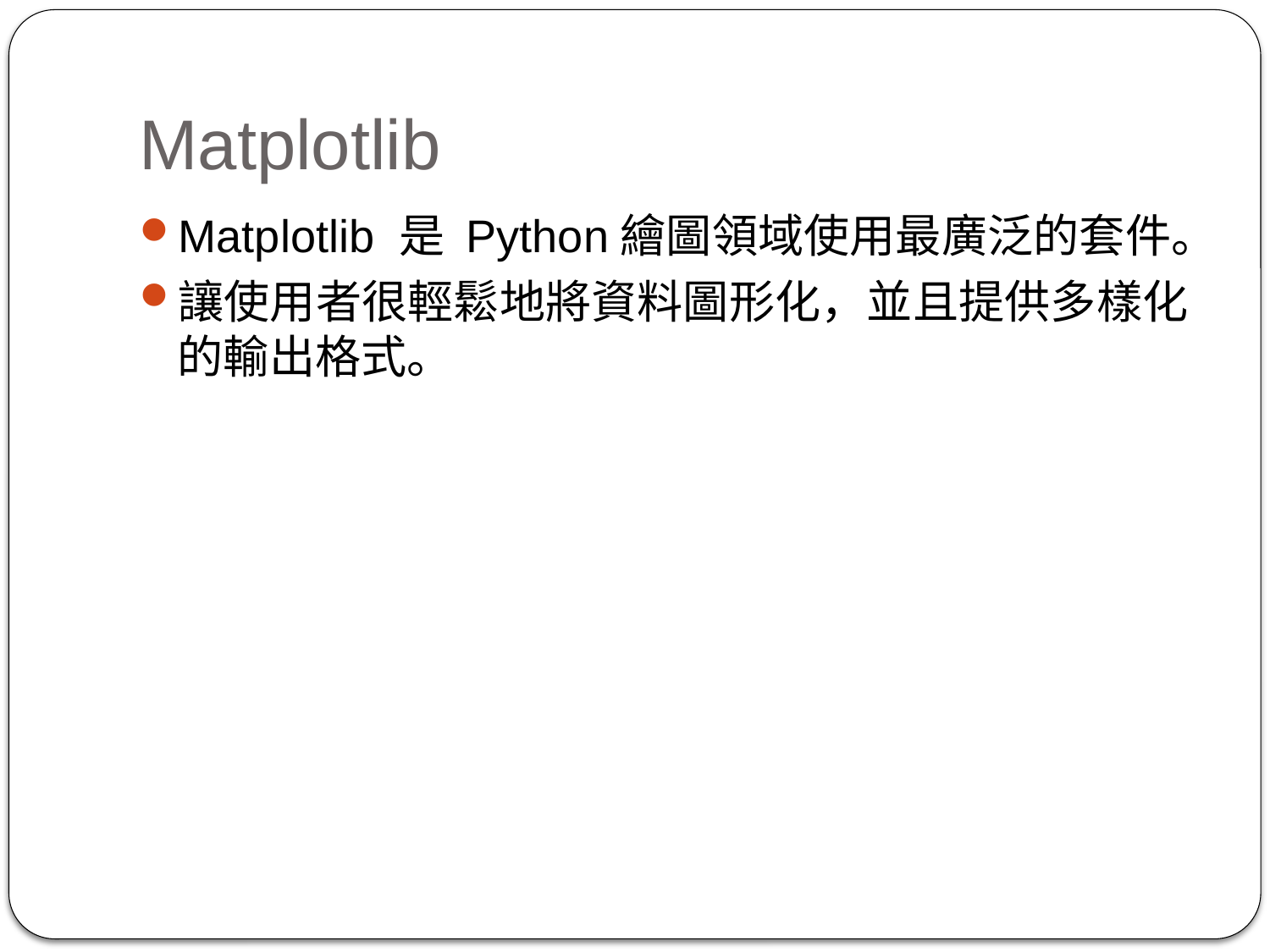

# Matplotlib
Matplotlib 是 Python繪圖領域使用最廣泛的套件。
讓使用者很輕鬆地將資料圖形化，並且提供多樣化的輸出格式。